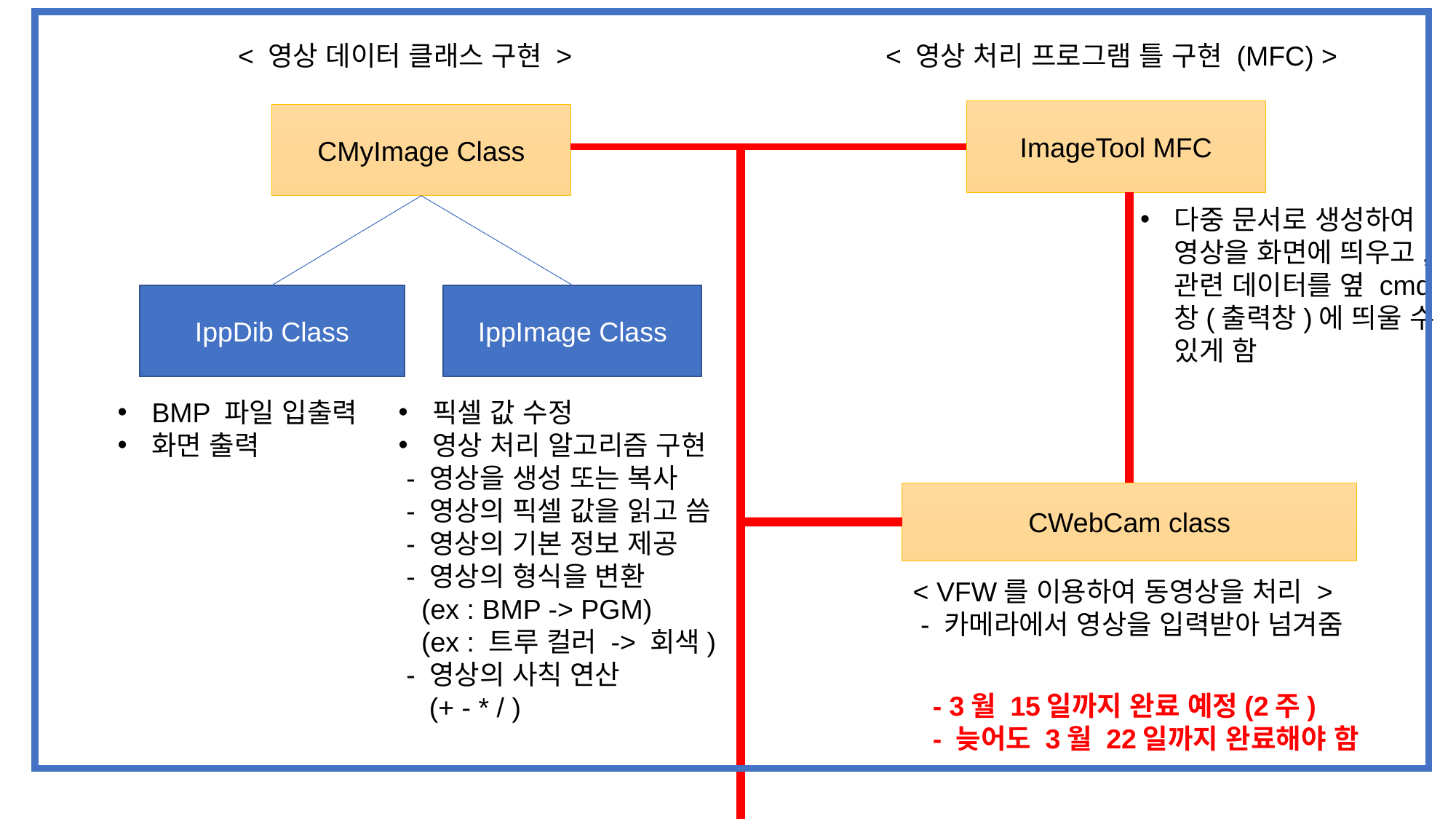

< 영상 데이터 클래스 구현 >
< 영상 처리 프로그램 틀 구현 (MFC) >
ImageTool MFC
CMyImage Class
다중 문서로 생성하여 영상을 화면에 띄우고, 관련 데이터를 옆 cmd창(출력창)에 띄울 수 있게 함
IppDib Class
IppImage Class
픽셀 값 수정
영상 처리 알고리즘 구현
 - 영상을 생성 또는 복사
 - 영상의 픽셀 값을 읽고 씀
 - 영상의 기본 정보 제공
 - 영상의 형식을 변환
   (ex : BMP -> PGM)
   (ex : 트루 컬러 -> 회색)
 - 영상의 사칙 연산
    (+ - * / )
BMP 파일 입출력
화면 출력
CWebCam class
< VFW를 이용하여 동영상을 처리 >
 - 카메라에서 영상을 입력받아 넘겨줌
- 3월 15일까지 완료 예정(2주)
- 늦어도 3월 22일까지 완료해야 함